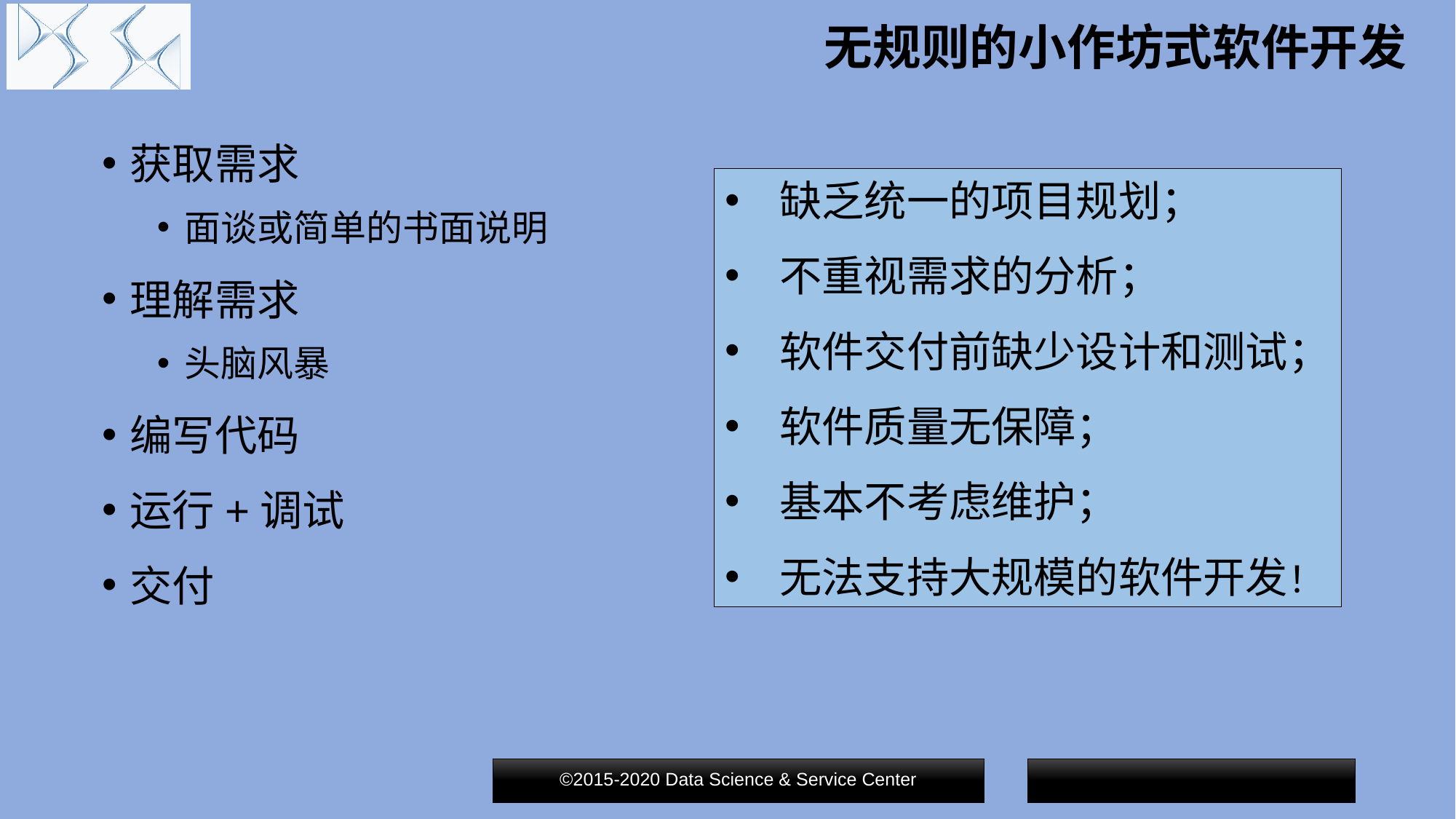

# 无规则的小作坊式软件开发
获取需求
面谈或简单的书面说明
理解需求
头脑风暴
编写代码
运行+调试
交付
缺乏统一的项目规划；
不重视需求的分析；
软件交付前缺少设计和测试；
软件质量无保障；
基本不考虑维护；
无法支持大规模的软件开发！

©2015-2020 Data Science & Service Center
12